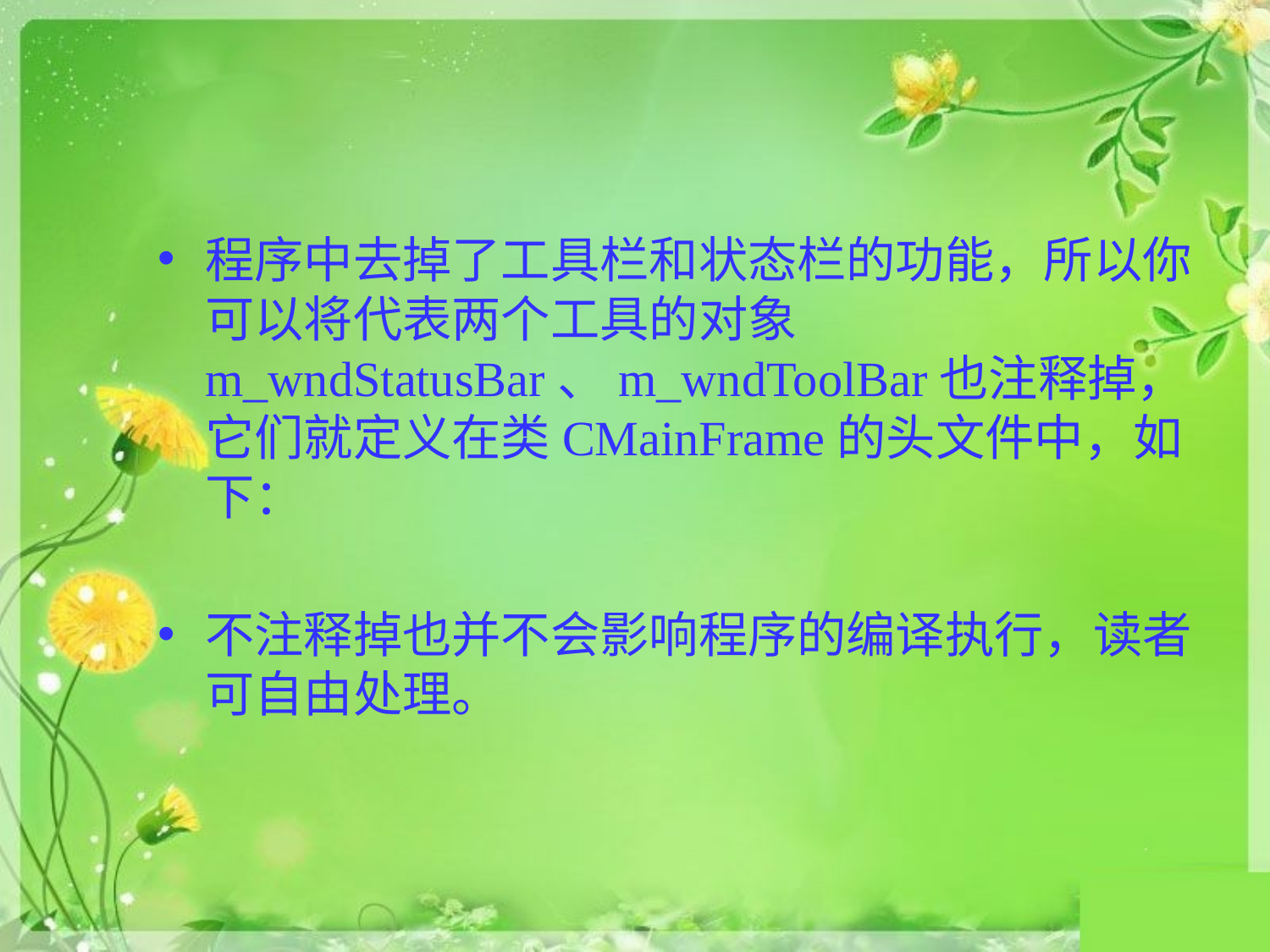

#
程序中去掉了工具栏和状态栏的功能，所以你可以将代表两个工具的对象m_wndStatusBar、m_wndToolBar也注释掉，它们就定义在类CMainFrame的头文件中，如下：

不注释掉也并不会影响程序的编译执行，读者可自由处理。